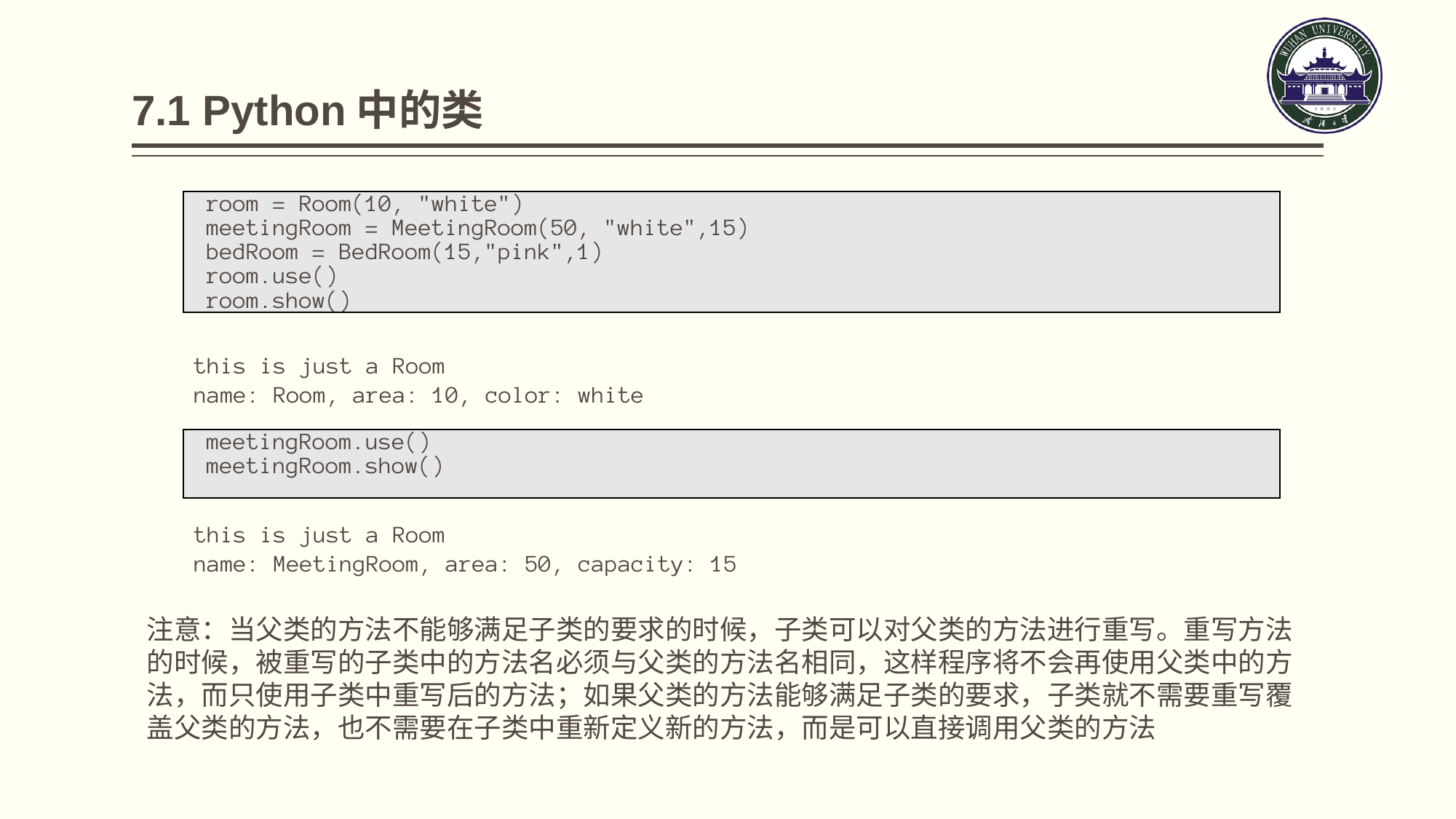

# 7.1 Python中的类
| room = Room(10, "white") meetingRoom = MeetingRoom(50, "white",15) bedRoom = BedRoom(15,"pink",1) room.use() room.show() |
| --- |
this is just a Room
name: Room, area: 10, color: white
| meetingRoom.use() meetingRoom.show() |
| --- |
this is just a Room
name: MeetingRoom, area: 50, capacity: 15
注意：当父类的方法不能够满足子类的要求的时候，子类可以对父类的方法进行重写。重写方法的时候，被重写的子类中的方法名必须与父类的方法名相同，这样程序将不会再使用父类中的方法，而只使用子类中重写后的方法；如果父类的方法能够满足子类的要求，子类就不需要重写覆盖父类的方法，也不需要在子类中重新定义新的方法，而是可以直接调用父类的方法